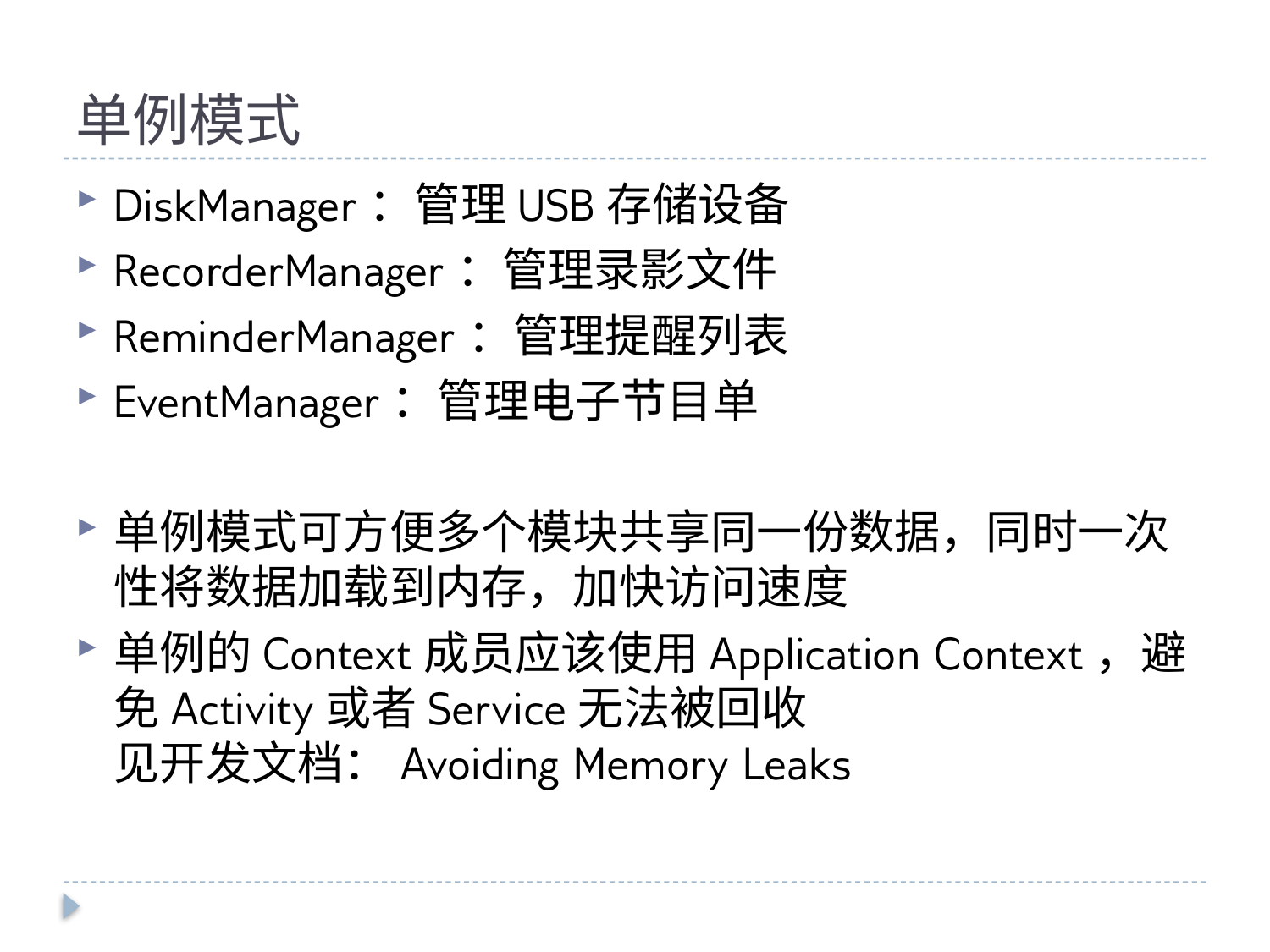

# 单例模式
DiskManager：管理USB存储设备
RecorderManager：管理录影文件
ReminderManager：管理提醒列表
EventManager：管理电子节目单

单例模式可方便多个模块共享同一份数据，同时一次性将数据加载到内存，加快访问速度
单例的Context成员应该使用Application Context，避免Activity或者Service无法被回收
见开发文档：Avoiding Memory Leaks